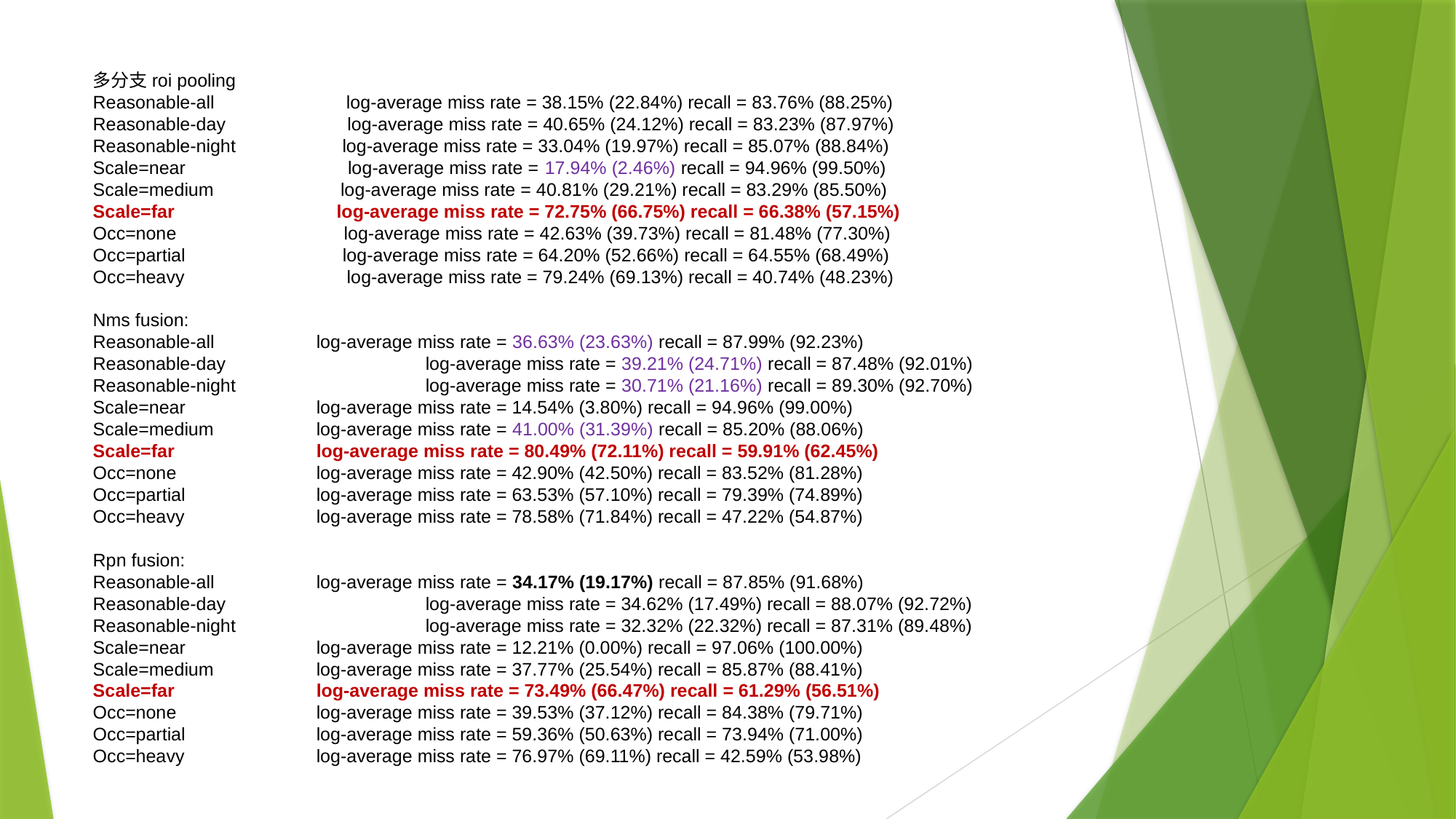

多分支roi pooling
Reasonable-all                          log-average miss rate = 38.15% (22.84%) recall = 83.76% (88.25%)
Reasonable-day                        log-average miss rate = 40.65% (24.12%) recall = 83.23% (87.97%)
Reasonable-night                     log-average miss rate = 33.04% (19.97%) recall = 85.07% (88.84%)
Scale=near                                log-average miss rate = 17.94% (2.46%) recall = 94.96% (99.50%)
Scale=medium                         log-average miss rate = 40.81% (29.21%) recall = 83.29% (85.50%)
Scale=far                      	     log-average miss rate = 72.75% (66.75%) recall = 66.38% (57.15%)
Occ=none                                 log-average miss rate = 42.63% (39.73%) recall = 81.48% (77.30%)
Occ=partial                               log-average miss rate = 64.20% (52.66%) recall = 64.55% (68.49%)
Occ=heavy                                log-average miss rate = 79.24% (69.13%) recall = 40.74% (48.23%)

Nms fusion:
Reasonable-all                 	 log-average miss rate = 36.63% (23.63%) recall = 87.99% (92.23%)
Reasonable-day                 	 log-average miss rate = 39.21% (24.71%) recall = 87.48% (92.01%)
Reasonable-night               	 log-average miss rate = 30.71% (21.16%) recall = 89.30% (92.70%)
Scale=near                     	 log-average miss rate = 14.54% (3.80%) recall = 94.96% (99.00%)
Scale=medium                   	 log-average miss rate = 41.00% (31.39%) recall = 85.20% (88.06%)
Scale=far                      	 log-average miss rate = 80.49% (72.11%) recall = 59.91% (62.45%)
Occ=none                       	 log-average miss rate = 42.90% (42.50%) recall = 83.52% (81.28%)
Occ=partial                    	 log-average miss rate = 63.53% (57.10%) recall = 79.39% (74.89%)
Occ=heavy                      	 log-average miss rate = 78.58% (71.84%) recall = 47.22% (54.87%)

Rpn fusion:
Reasonable-all                 	 log-average miss rate = 34.17% (19.17%) recall = 87.85% (91.68%)
Reasonable-day                 	 log-average miss rate = 34.62% (17.49%) recall = 88.07% (92.72%)
Reasonable-night               	 log-average miss rate = 32.32% (22.32%) recall = 87.31% (89.48%)
Scale=near                     	 log-average miss rate = 12.21% (0.00%) recall = 97.06% (100.00%)
Scale=medium                   	 log-average miss rate = 37.77% (25.54%) recall = 85.87% (88.41%)
Scale=far                      	 log-average miss rate = 73.49% (66.47%) recall = 61.29% (56.51%)
Occ=none                       	 log-average miss rate = 39.53% (37.12%) recall = 84.38% (79.71%)
Occ=partial                    	 log-average miss rate = 59.36% (50.63%) recall = 73.94% (71.00%)
Occ=heavy                      	 log-average miss rate = 76.97% (69.11%) recall = 42.59% (53.98%)